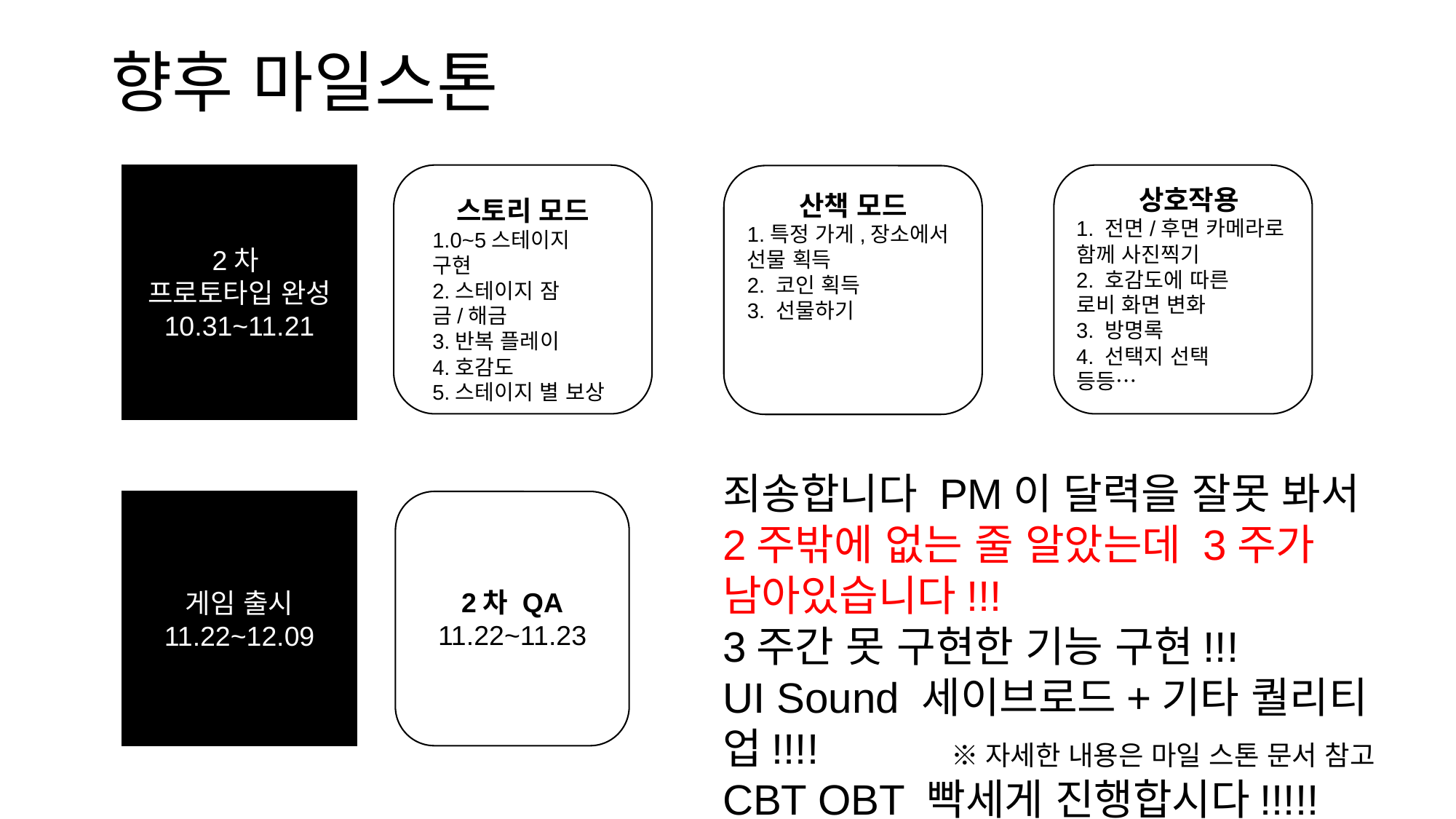

향후 마일스톤

스토리 모드
1.0~5스테이지 구현
2.스테이지 잠금/해금
3.반복 플레이
4.호감도
5.스테이지 별 보상

2차
프로토타입 완성
10.31~11.21

상호작용
1. 전면/후면 카메라로
함께 사진찍기
2. 호감도에 따른
로비 화면 변화
3. 방명록
4. 선택지 선택
등등…
산책 모드
1.특정 가게,장소에서
선물 획득
2. 코인 획득
3. 선물하기
죄송합니다 PM이 달력을 잘못 봐서
2주밖에 없는 줄 알았는데 3주가 남아있습니다!!!
3주간 못 구현한 기능 구현!!!
UI Sound 세이브로드+기타 퀄리티 업!!!!
CBT OBT 빡세게 진행합시다!!!!!
게임 출시 11.22~12.09

2차 QA
11.22~11.23
※자세한 내용은 마일 스톤 문서 참고